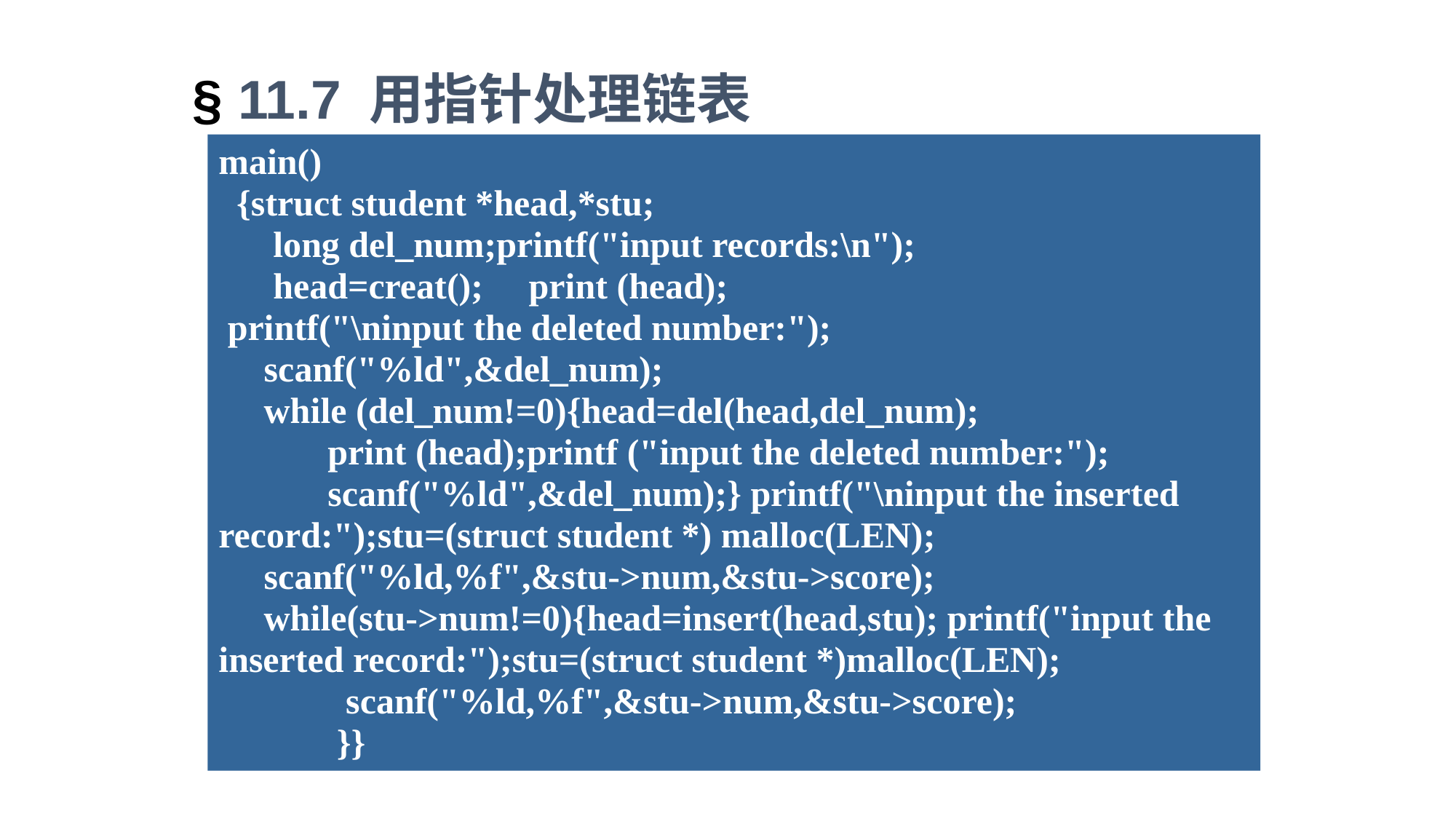

§ 11.7 用指针处理链表
main()
  {struct student *head,*stu;
      long del_num;printf("input records:\n");
      head=creat();     print (head);
 printf("\ninput the deleted number:");
     scanf("%ld",&del_num);
     while (del_num!=0){head=del(head,del_num);
	print (head);printf ("input the deleted number:");
	scanf("%ld",&del_num);} printf("\ninput the inserted record:");stu=(struct student *) malloc(LEN);
     scanf("%ld,%f",&stu->num,&stu->score);
     while(stu->num!=0){head=insert(head,stu); printf("input the inserted record:");stu=(struct student *)malloc(LEN);
	  scanf("%ld,%f",&stu->num,&stu->score);
	 }}